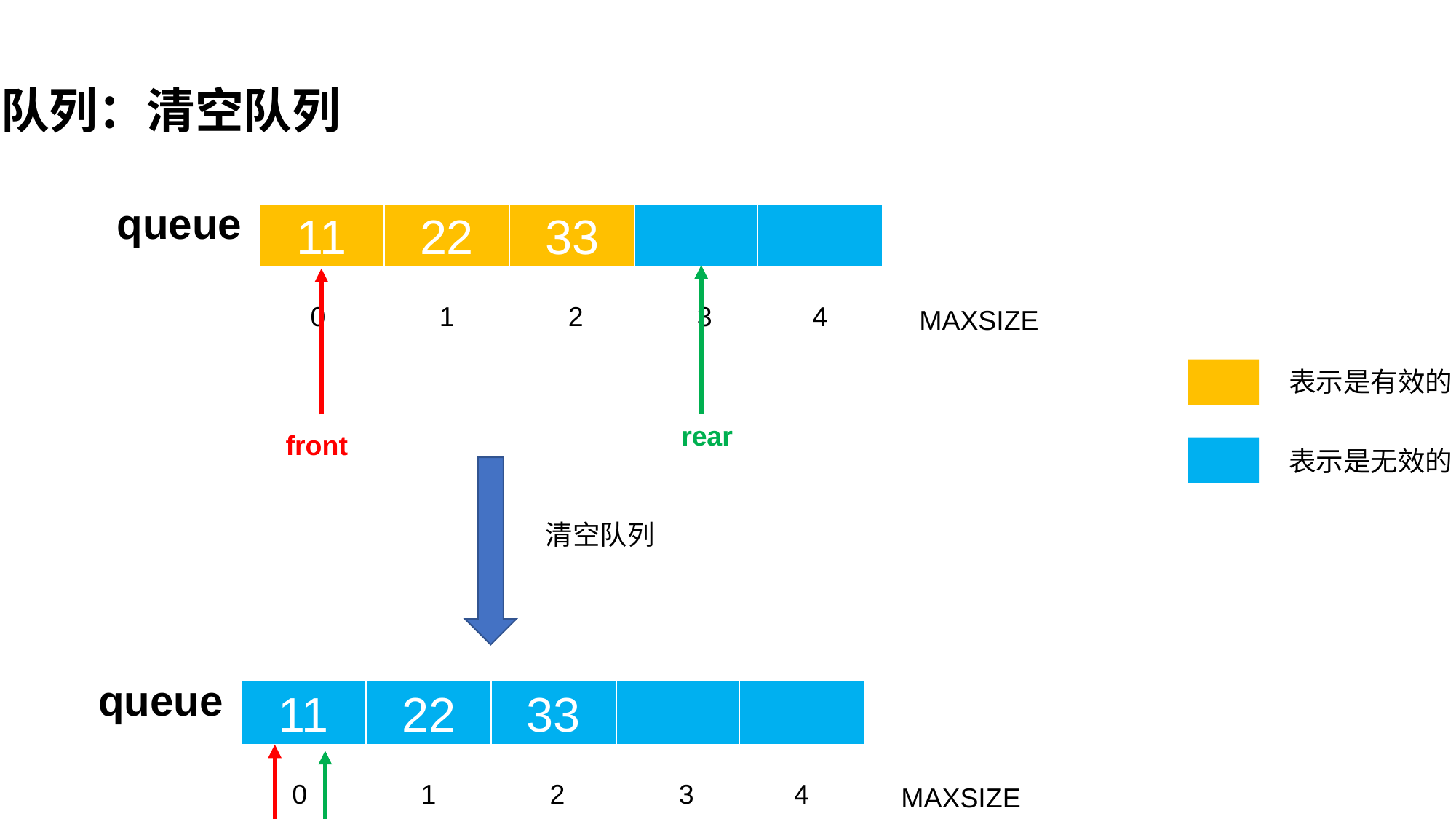

顺序队列：清空队列
queue
11
22
33

0
1
2
3
4
MAXSIZE

表示是有效的队列元素
rear
front

表示是无效的队列元素

清空队列
queue
11
22
33

0
1
2
3
4
MAXSIZE
front
rear